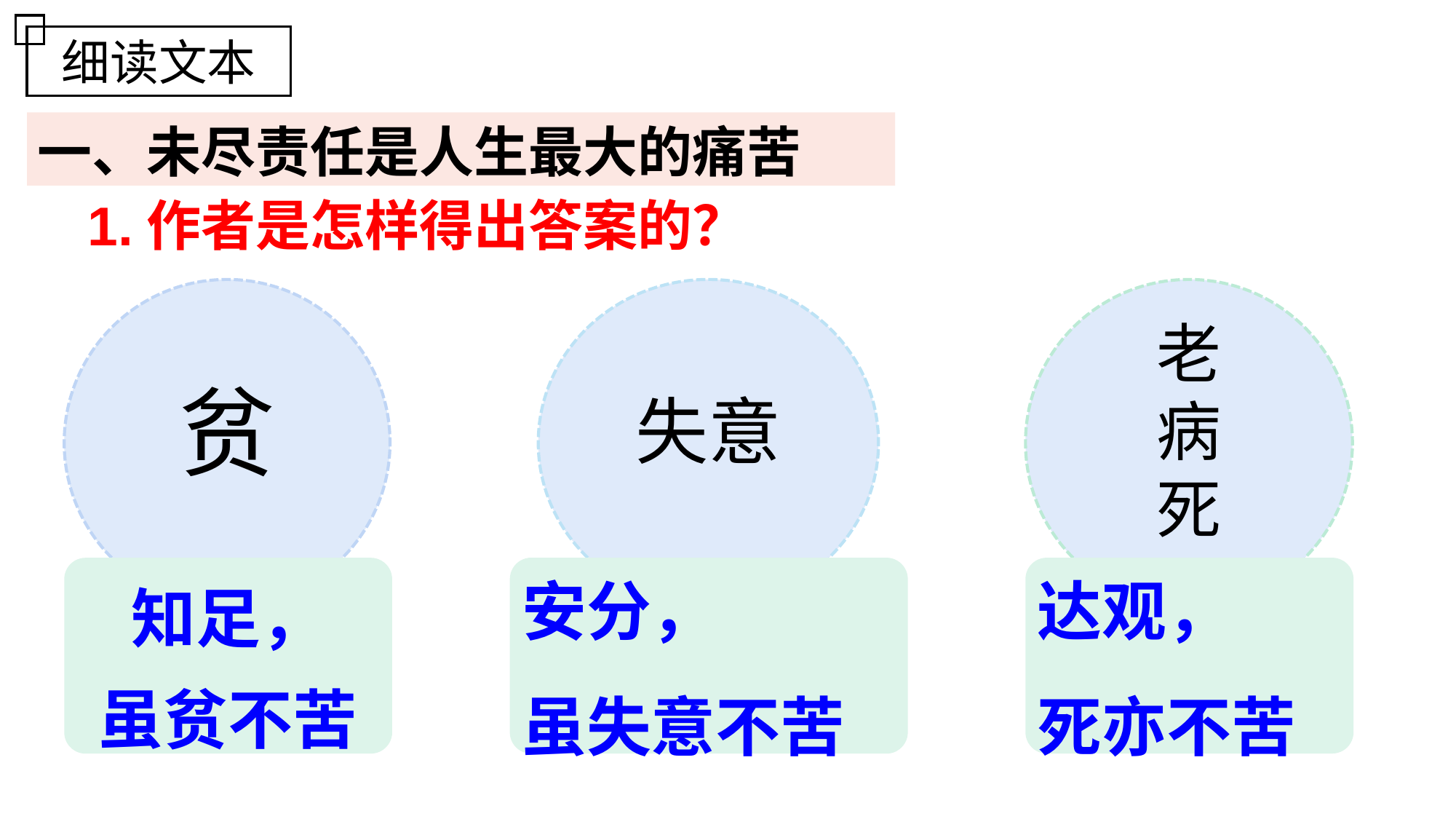

细读文本
一、未尽责任是人生最大的痛苦
1.作者是怎样得出答案的？
失意
老
病
死
贫
安分，
虽失意不苦
达观，
死亦不苦
知足，
虽贫不苦